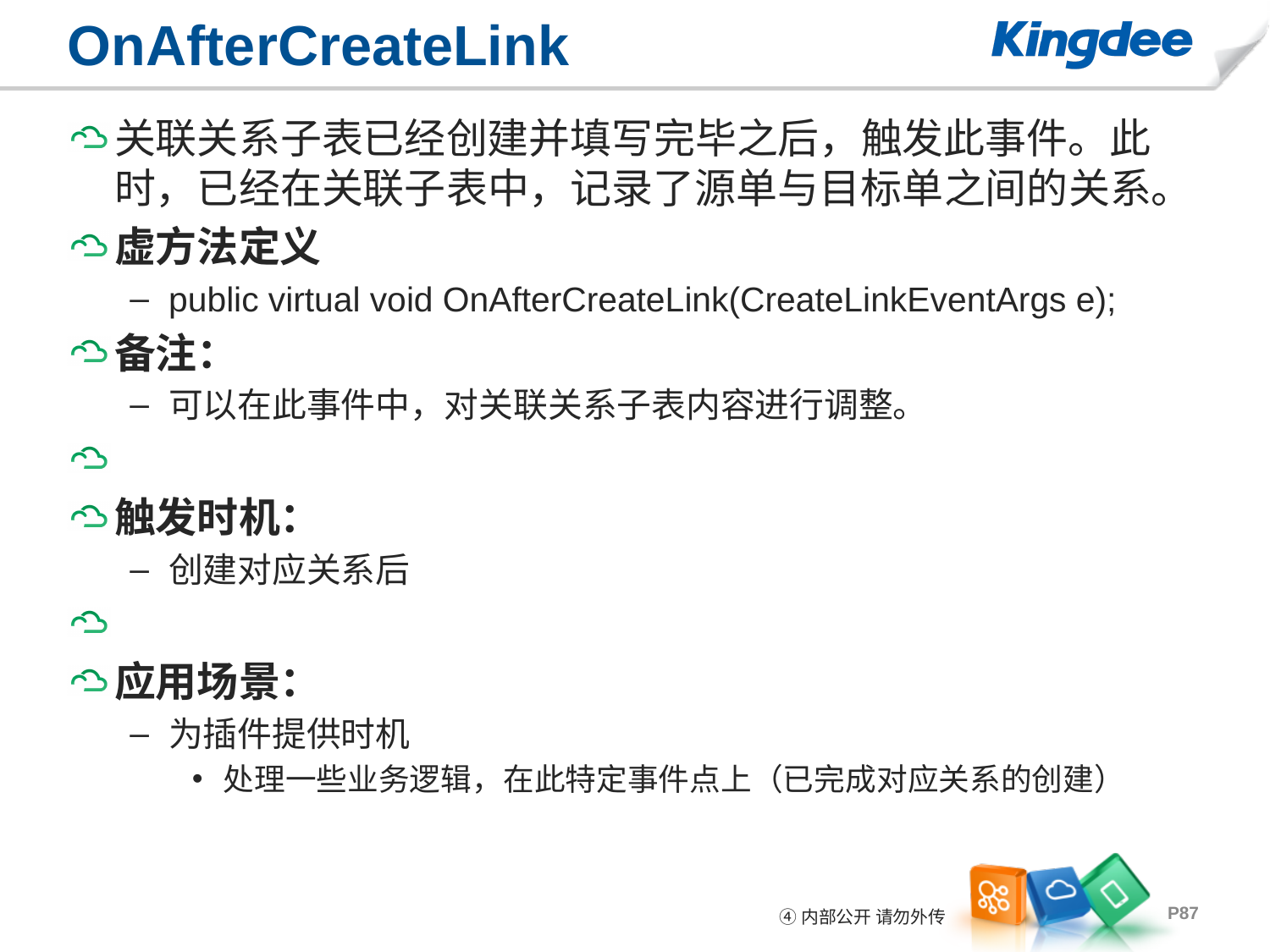

# OnAfterCreateLink
关联关系子表已经创建并填写完毕之后，触发此事件。此时，已经在关联子表中，记录了源单与目标单之间的关系。
虚方法定义
public virtual void OnAfterCreateLink(CreateLinkEventArgs e);
备注：
可以在此事件中，对关联关系子表内容进行调整。

触发时机：
创建对应关系后

应用场景：
为插件提供时机
处理一些业务逻辑，在此特定事件点上（已完成对应关系的创建）